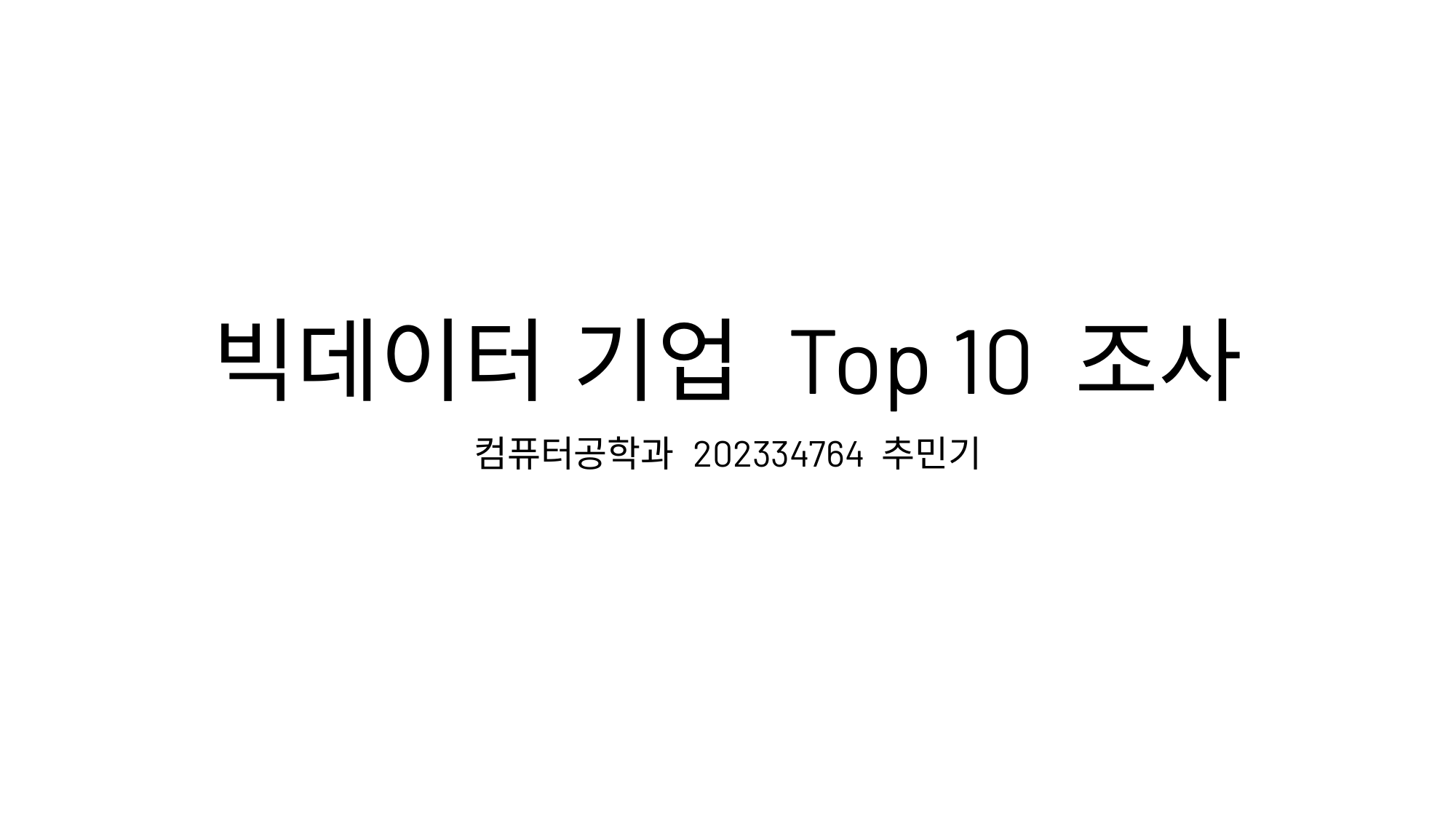

# 빅데이터 기업 Top 10 조사
컴퓨터공학과 202334764 추민기